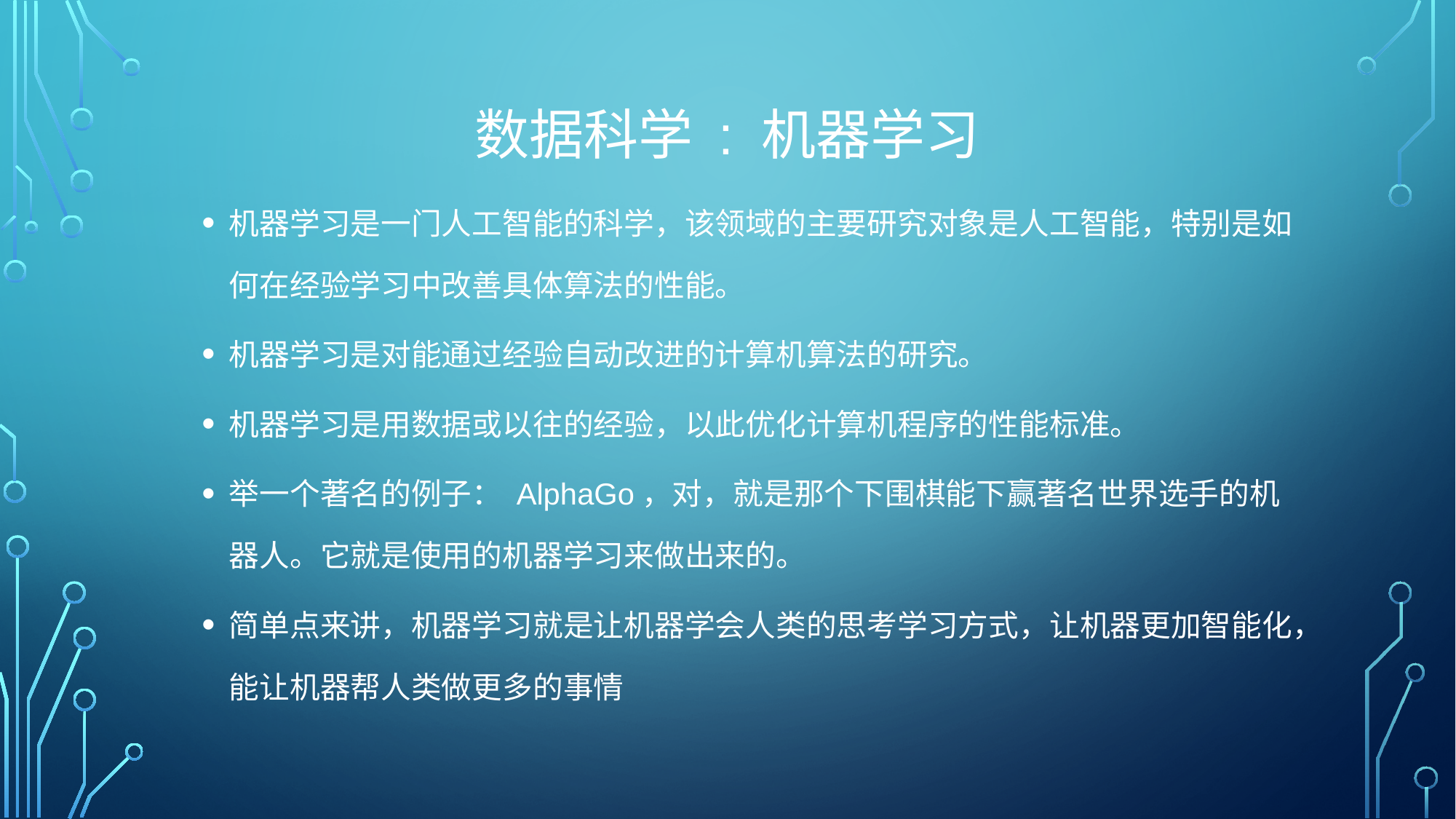

# 数据科学 : 机器学习
机器学习是一门人工智能的科学，该领域的主要研究对象是人工智能，特别是如何在经验学习中改善具体算法的性能。
机器学习是对能通过经验自动改进的计算机算法的研究。
机器学习是用数据或以往的经验，以此优化计算机程序的性能标准。
举一个著名的例子： AlphaGo，对，就是那个下围棋能下赢著名世界选手的机器人。它就是使用的机器学习来做出来的。
简单点来讲，机器学习就是让机器学会人类的思考学习方式，让机器更加智能化，能让机器帮人类做更多的事情